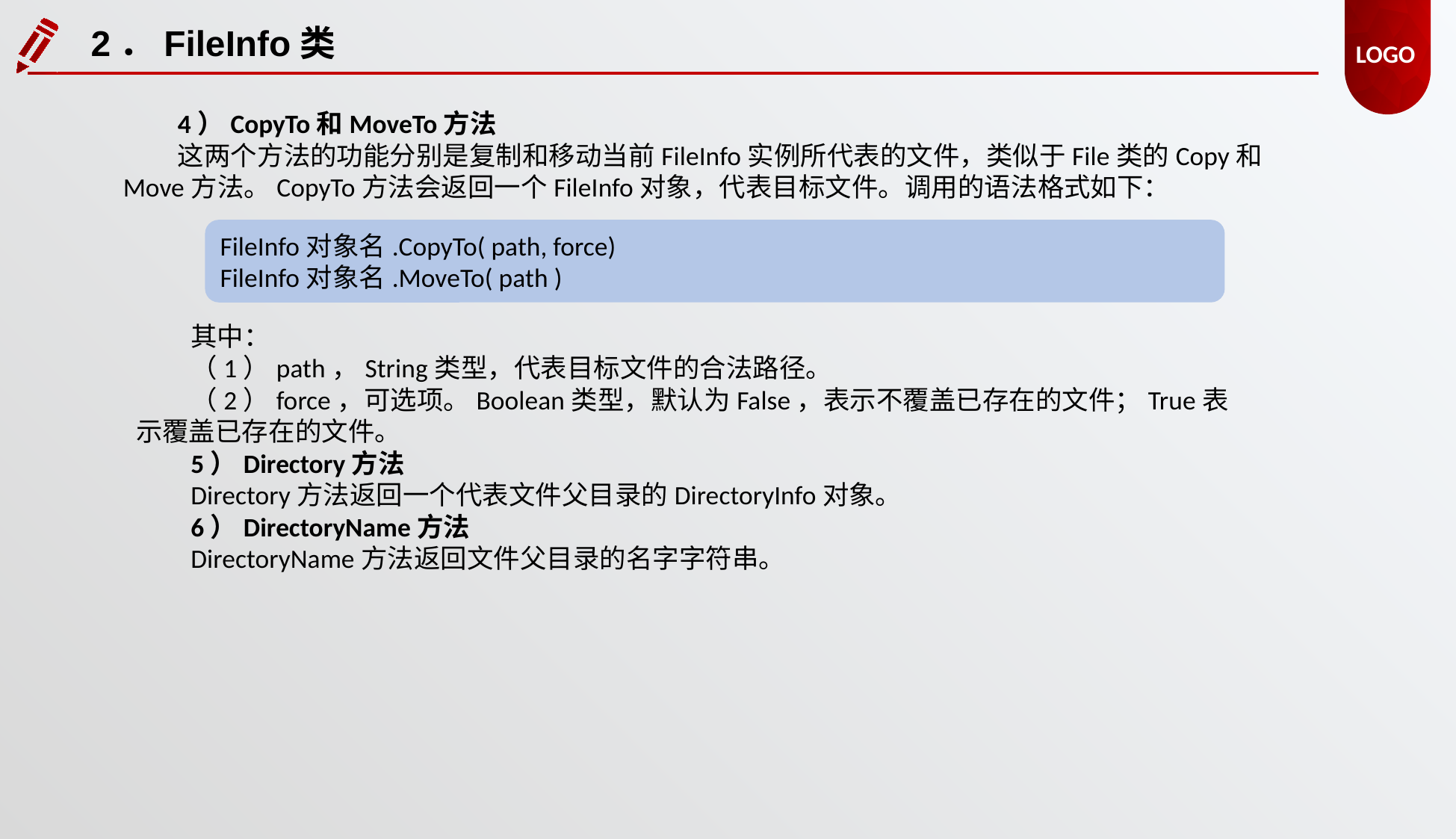

2．FileInfo类
4）CopyTo和MoveTo方法
这两个方法的功能分别是复制和移动当前FileInfo实例所代表的文件，类似于File类的Copy和Move方法。CopyTo方法会返回一个FileInfo对象，代表目标文件。调用的语法格式如下：
FileInfo对象名.CopyTo( path, force)
FileInfo对象名.MoveTo( path )
其中：
（1）path，String类型，代表目标文件的合法路径。
（2）force，可选项。Boolean类型，默认为False，表示不覆盖已存在的文件；True表示覆盖已存在的文件。
5）Directory方法
Directory方法返回一个代表文件父目录的DirectoryInfo对象。
6）DirectoryName方法
DirectoryName方法返回文件父目录的名字字符串。